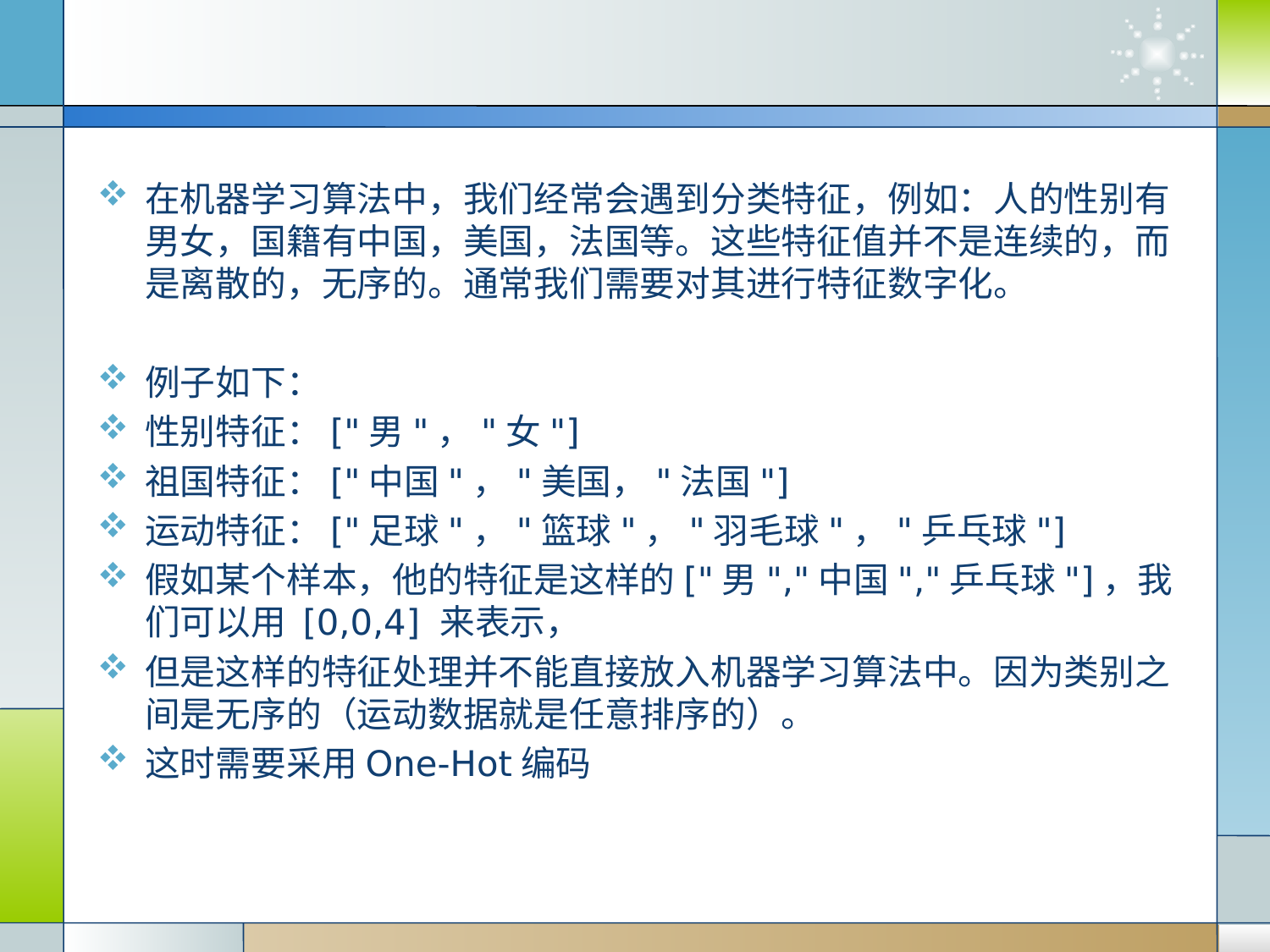

#
在机器学习算法中，我们经常会遇到分类特征，例如：人的性别有男女，国籍有中国，美国，法国等。这些特征值并不是连续的，而是离散的，无序的。通常我们需要对其进行特征数字化。

例子如下：
性别特征：["男"，"女"]
祖国特征：["中国"，"美国，"法国"]
运动特征：["足球"，"篮球"，"羽毛球"，"乒乓球"]
假如某个样本，他的特征是这样的["男","中国","乒乓球"]，我们可以用 [0,0,4] 来表示，
但是这样的特征处理并不能直接放入机器学习算法中。因为类别之间是无序的（运动数据就是任意排序的）。
这时需要采用One-Hot编码

17